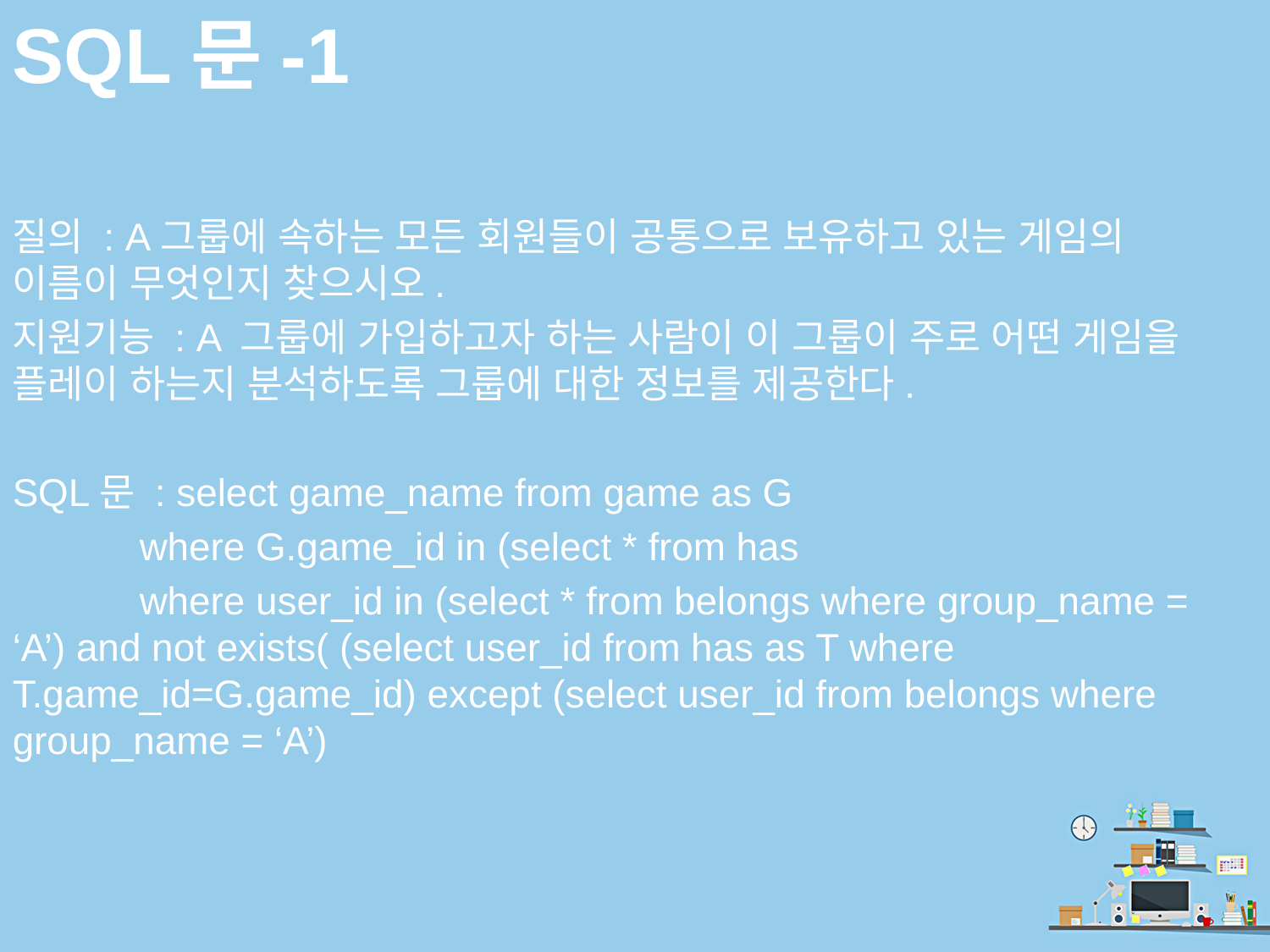

# SQL문-1
질의 : A그룹에 속하는 모든 회원들이 공통으로 보유하고 있는 게임의 이름이 무엇인지 찾으시오.
지원기능 : A 그룹에 가입하고자 하는 사람이 이 그룹이 주로 어떤 게임을 플레이 하는지 분석하도록 그룹에 대한 정보를 제공한다.

SQL문 : select game_name from game as G
	where G.game_id in (select * from has
	where user_id in (select * from belongs where group_name = ‘A’) and not exists( (select user_id from has as T where T.game_id=G.game_id) except (select user_id from belongs where group_name = ‘A’)